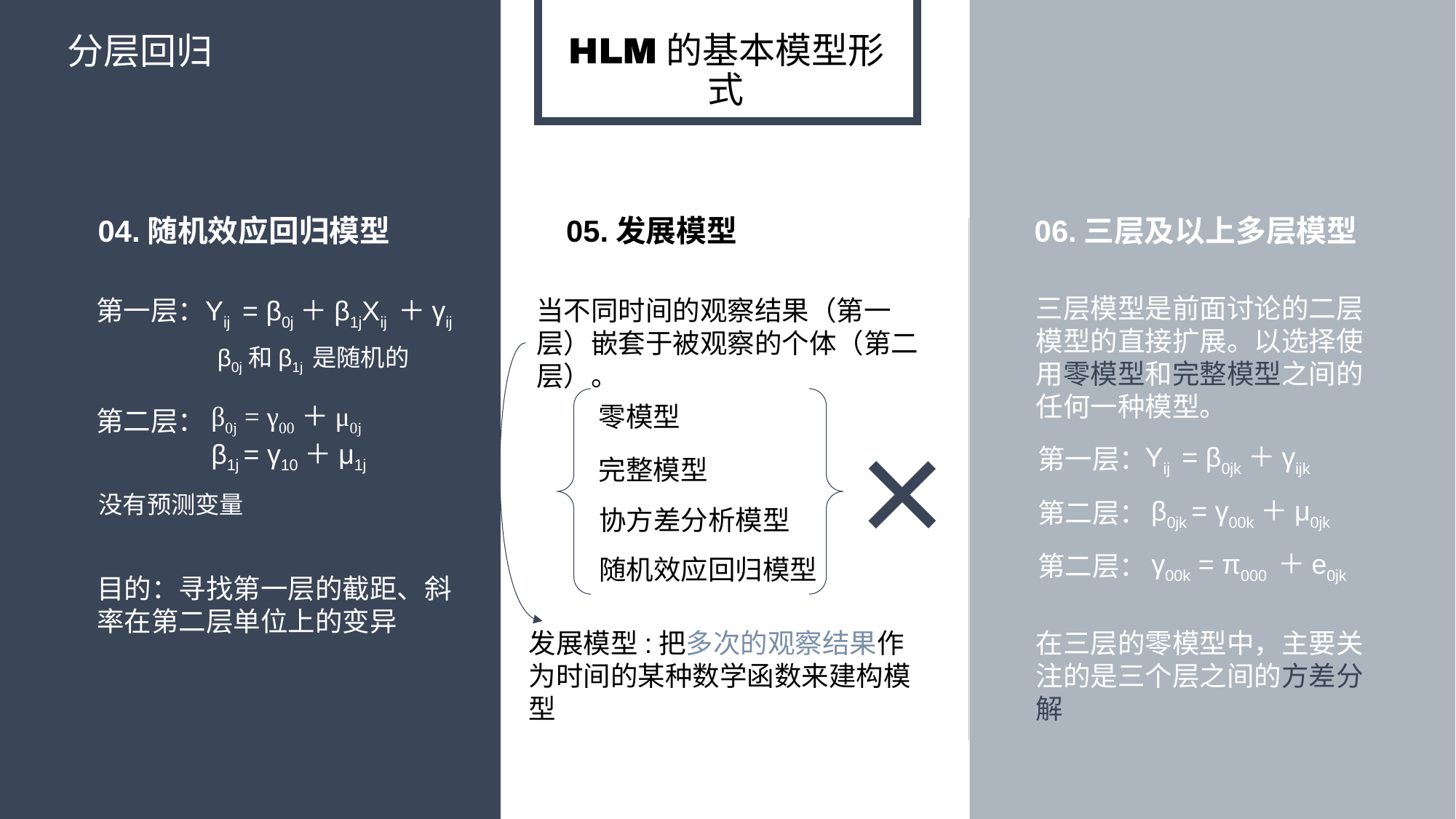

分层回归
HLM的基本模型形式
04.随机效应回归模型
05.发展模型
06.三层及以上多层模型
三层模型是前面讨论的二层模型的直接扩展。以选择使用零模型和完整模型之间的任何一种模型。
第一层：
Yij  = β0j＋β1jXij ＋γij
当不同时间的观察结果（第一层）嵌套于被观察的个体（第二层）。
β0j和β1j 是随机的

×
β0j = γ00＋μ0j
β1j = γ10＋μ1j
零模型
第二层：
Yij  = β0jk＋γijk
第一层：
完整模型
没有预测变量
β0jk = γ00k＋μ0jk
第二层：
协方差分析模型
γ00k = π000 ＋e0jk
第二层：
随机效应回归模型
目的：寻找第一层的截距、斜率在第二层单位上的变异
发展模型:把多次的观察结果作为时间的某种数学函数来建构模型
在三层的零模型中，主要关注的是三个层之间的方差分解